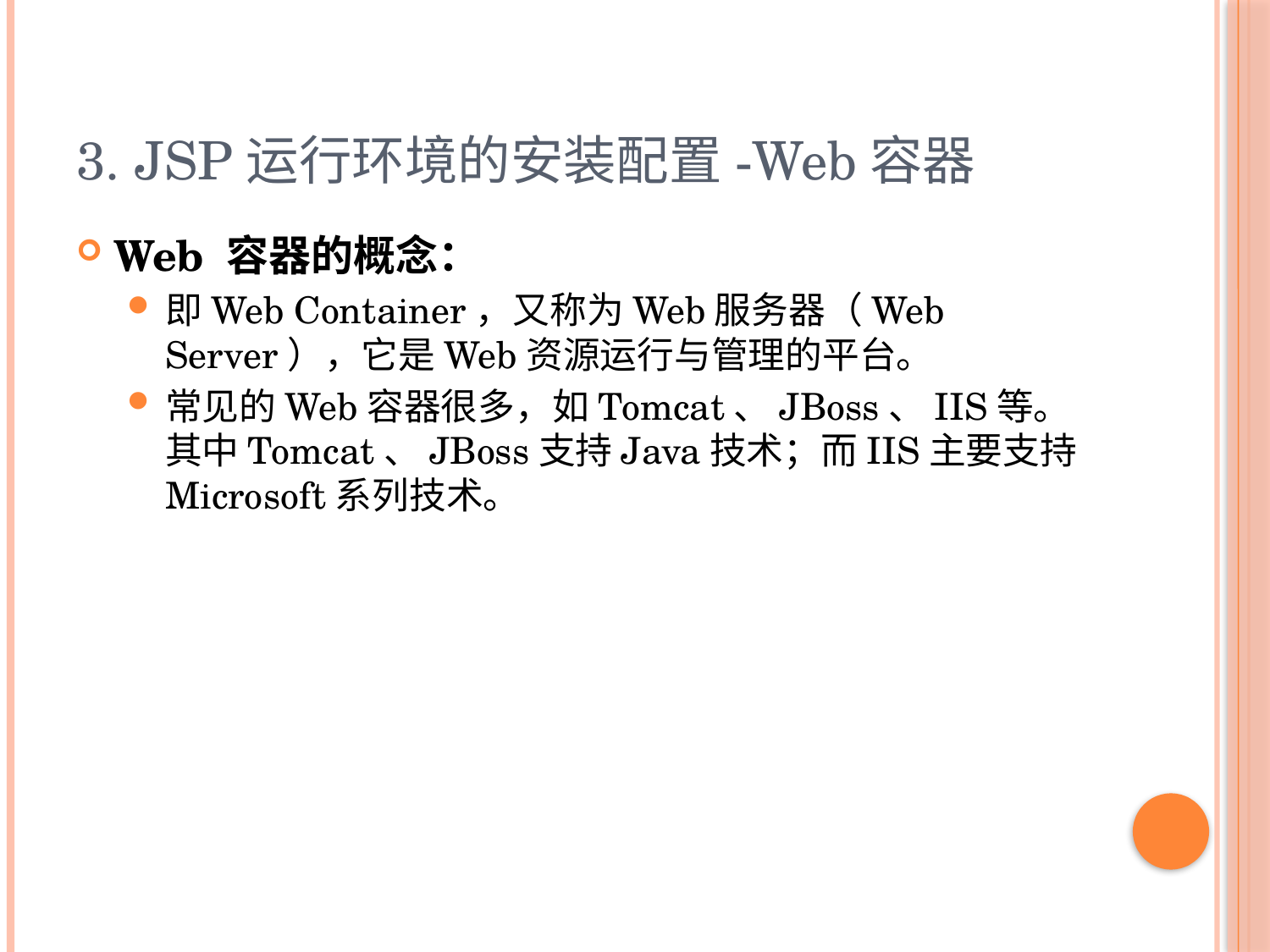

3. JSP运行环境的安装配置-Web容器
Web 容器的概念：
即Web Container，又称为Web服务器（Web Server），它是Web资源运行与管理的平台。
常见的Web容器很多，如Tomcat、JBoss、IIS等。其中Tomcat、JBoss支持Java技术；而IIS主要支持Microsoft系列技术。